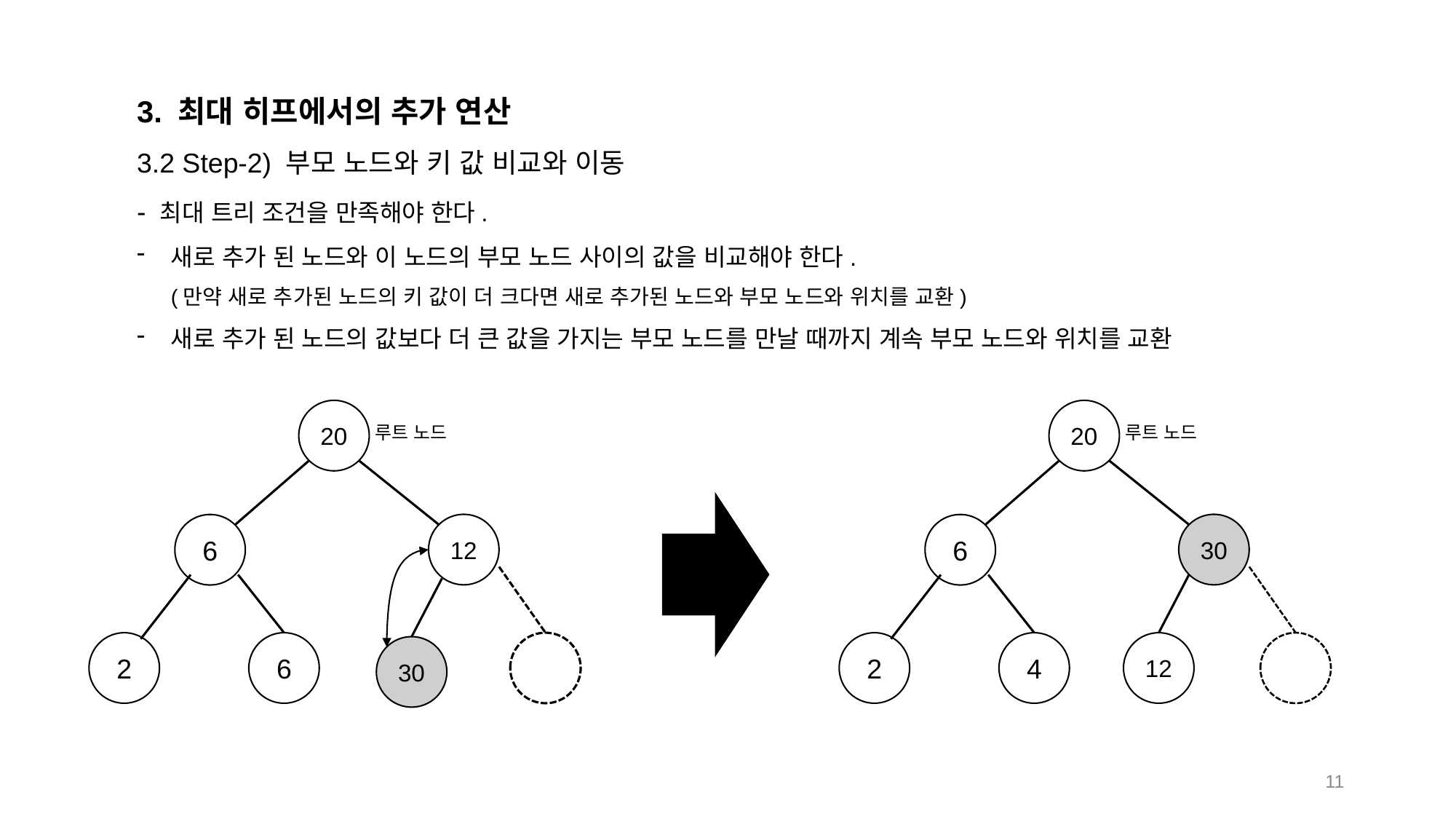

3. 최대 히프에서의 추가 연산
3.2 Step-2) 부모 노드와 키 값 비교와 이동
- 최대 트리 조건을 만족해야 한다.
새로 추가 된 노드와 이 노드의 부모 노드 사이의 값을 비교해야 한다.
(만약 새로 추가된 노드의 키 값이 더 크다면 새로 추가된 노드와 부모 노드와 위치를 교환)
새로 추가 된 노드의 값보다 더 큰 값을 가지는 부모 노드를 만날 때까지 계속 부모 노드와 위치를 교환
20
20
루트 노드
루트 노드

12
30
6
6
2
6

2
4
12

30
11